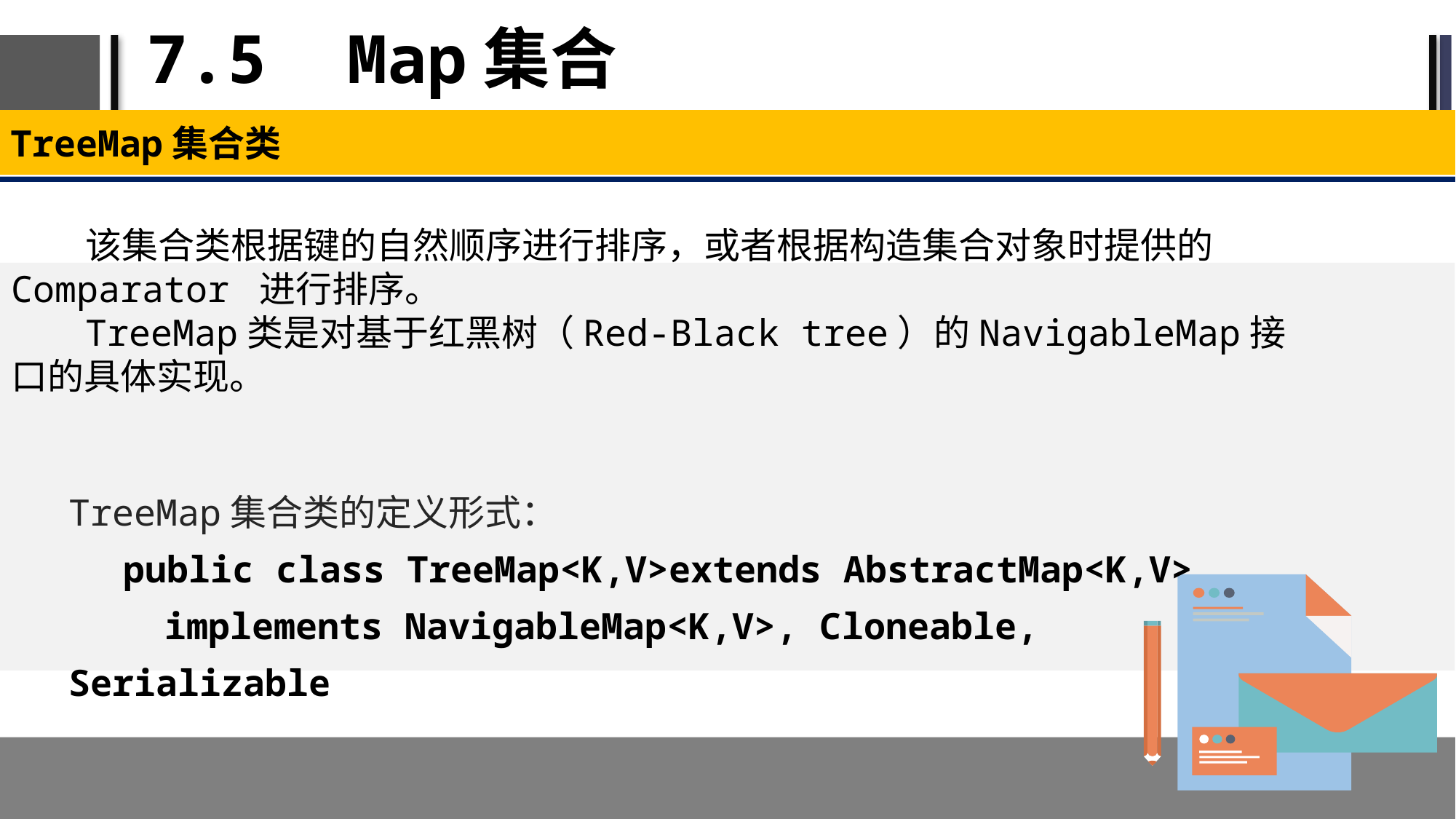

# 7.5  Map集合
TreeMap集合类

该集合类根据键的自然顺序进行排序，或者根据构造集合对象时提供的 Comparator 进行排序。
TreeMap类是对基于红黑树（Red-Black tree）的NavigableMap接口的具体实现。

TreeMap集合类的定义形式：
public class TreeMap<K,V>extends AbstractMap<K,V>
implements NavigableMap<K,V>, Cloneable, Serializable